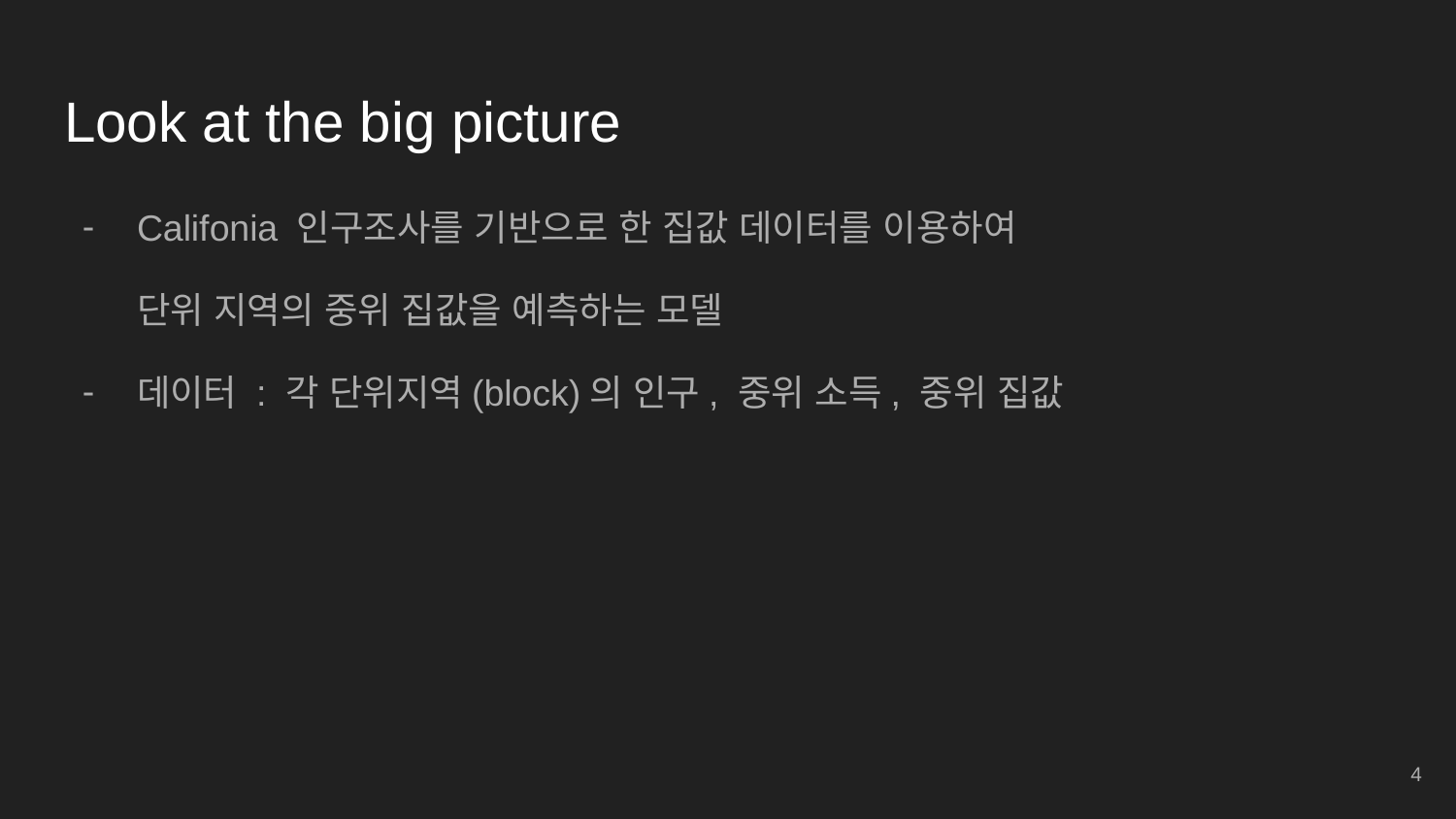

# Look at the big picture
Califonia 인구조사를 기반으로 한 집값 데이터를 이용하여
단위 지역의 중위 집값을 예측하는 모델
데이터 : 각 단위지역(block)의 인구, 중위 소득, 중위 집값
4